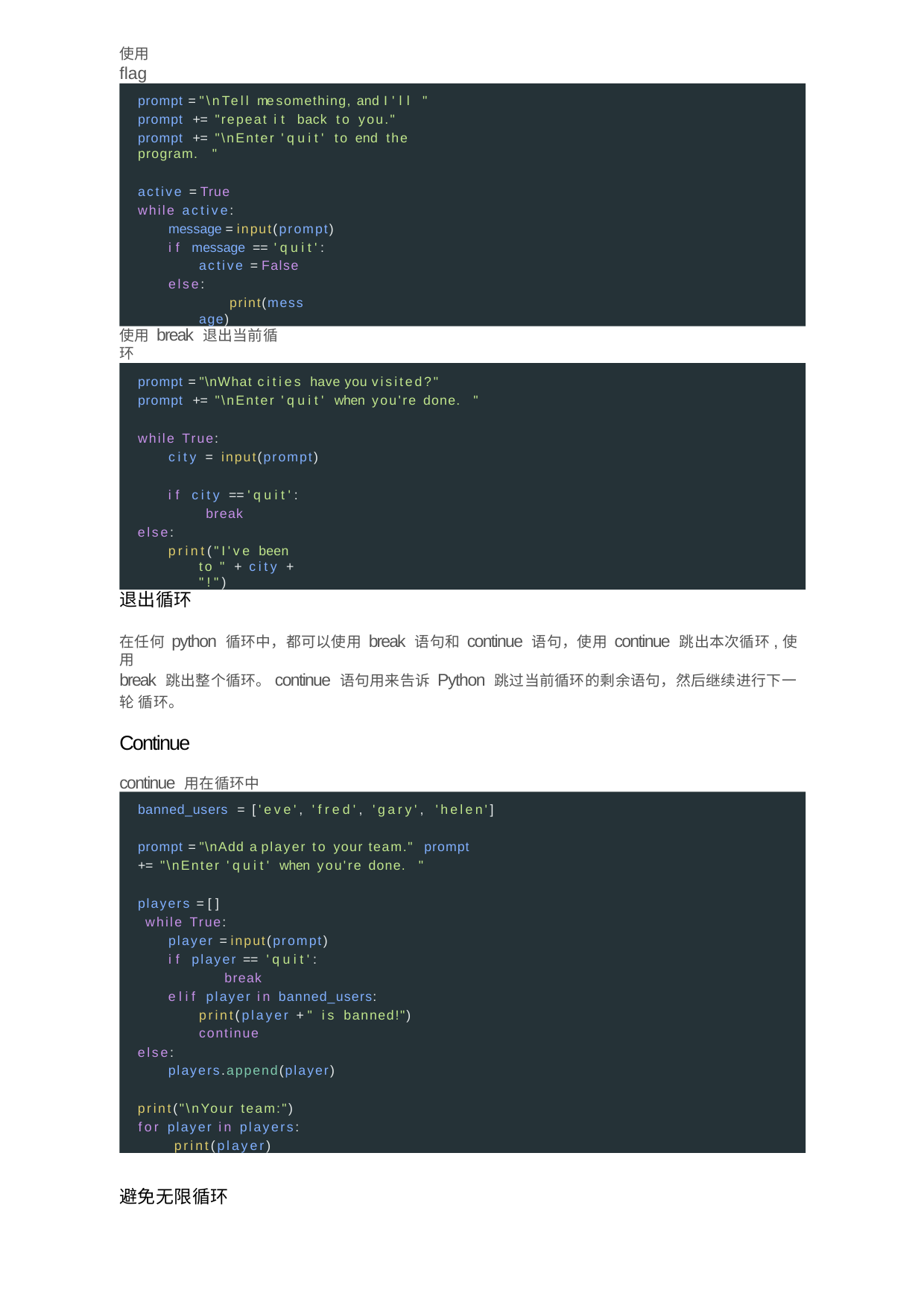

使⽤flag
prompt = "\nTell me something, and I'll "  prompt  +=  "repeat it back  to you."
prompt  +=  "\nEnter 'quit' to end  the program.  "

active = True  while active:
message = input(prompt)  if message  == 'quit':
active = False  else:
print(message)
使⽤break 退出当前循环
prompt = "\nWhat cities have you visited?"  prompt  +=  "\nEnter 'quit' when  you're done.  "

while True:
city =  input(prompt)

if city == 'quit':  break
else:
print("I've been  to " +  city +   "!")
退出循环

在任何python 循环中，都可以使⽤break 语句和continue 语句，使⽤continue 跳出本次循环,使⽤
break 跳出整个循环。continue 语句⽤来告诉Python 跳过当前循环的剩余语句，然后继续进⾏下⼀轮 循环。

Continue
continue ⽤在循环中
banned_users  =  ['eve', 'fred', 'gary', 'helen']

prompt = "\nAdd a player to your team."  prompt  +=  "\nEnter 'quit' when  you're done.  "

players = []  while True:
player = input(prompt)  if player ==  'quit':
break
elif player in banned_users:  print(player + " is banned!")  continue
else:
players.append(player)

print("\nYour team:")  for player in players:  print(player)
避免⽆限循环